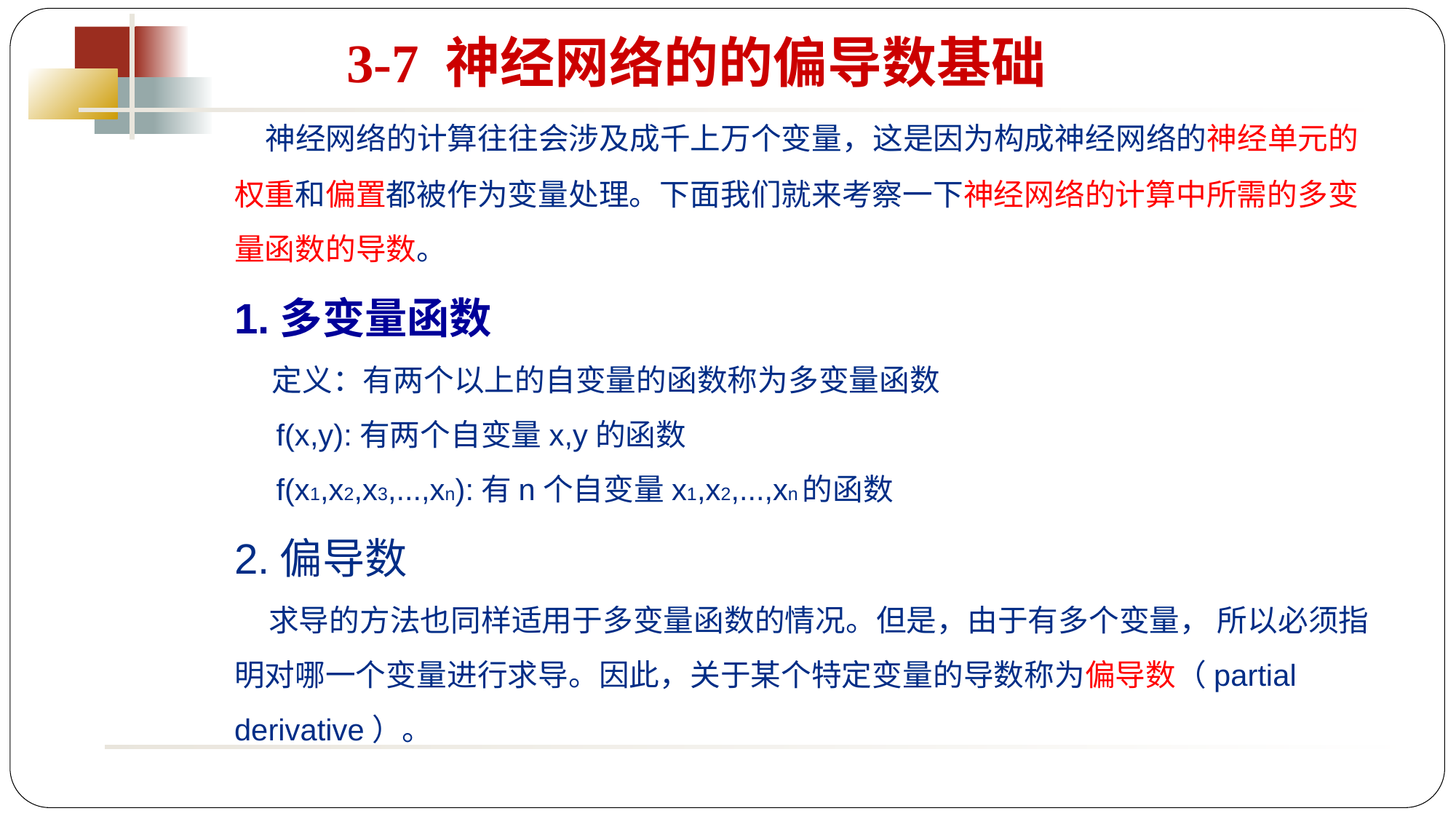

3-7 神经网络的的偏导数基础
   神经网络的计算往往会涉及成千上万个变量，这是因为构成神经网络的神经单元的权重和偏置都被作为变量处理。下面我们就来考察一下神经网络的计算中所需的多变量函数的导数。
1.多变量函数
     定义：有两个以上的自变量的函数称为多变量函数
     f(x,y):有两个自变量x,y的函数
     f(x1,x2,x3,...,xn):有n个自变量x1,x2,...,xn的函数
2.偏导数
    求导的方法也同样适用于多变量函数的情况。但是，由于有多个变量， 所以必须指明对哪一个变量进行求导。因此，关于某个特定变量的导数称为偏导数（partial derivative）。